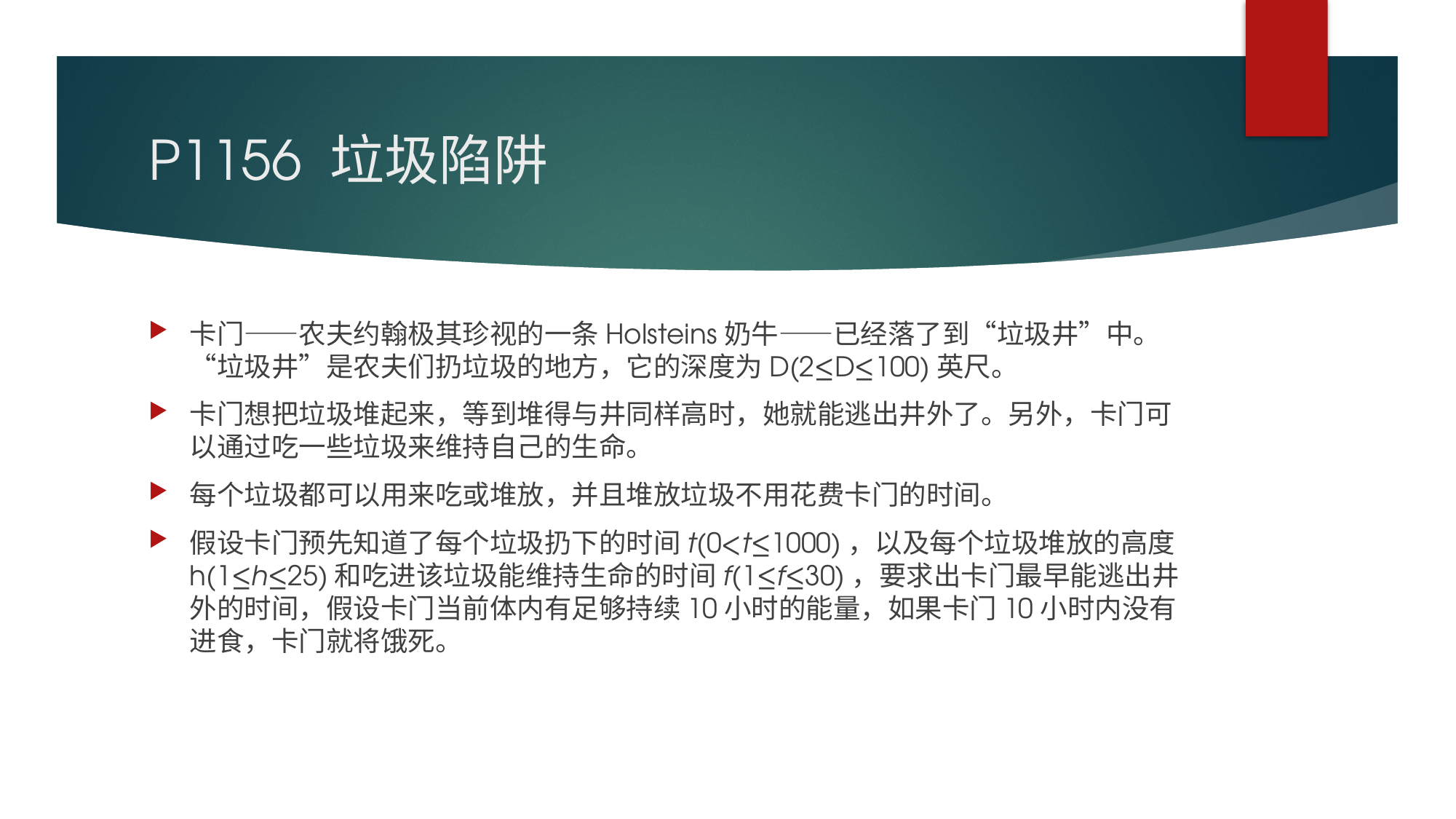

# P1156 垃圾陷阱
卡门――农夫约翰极其珍视的一条Holsteins奶牛――已经落了到“垃圾井”中。“垃圾井”是农夫们扔垃圾的地方，它的深度为D(2≤D≤100)英尺。
卡门想把垃圾堆起来，等到堆得与井同样高时，她就能逃出井外了。另外，卡门可以通过吃一些垃圾来维持自己的生命。
每个垃圾都可以用来吃或堆放，并且堆放垃圾不用花费卡门的时间。
假设卡门预先知道了每个垃圾扔下的时间t(0<t≤1000)，以及每个垃圾堆放的高度h(1≤h≤25)和吃进该垃圾能维持生命的时间f(1≤f≤30)，要求出卡门最早能逃出井外的时间，假设卡门当前体内有足够持续10小时的能量，如果卡门10小时内没有进食，卡门就将饿死。